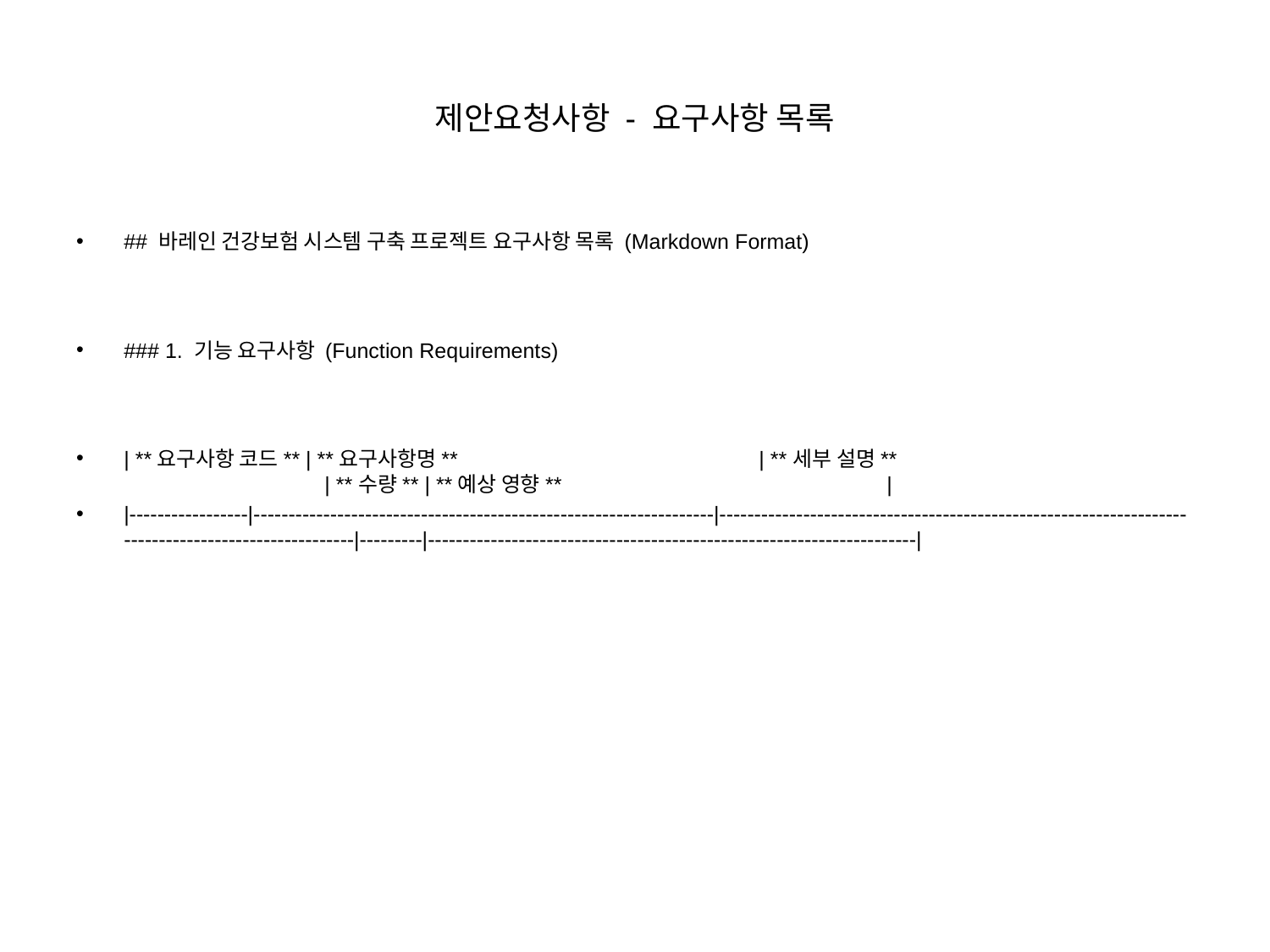

# 제안요청사항 - 요구사항 목록
## 바레인 건강보험 시스템 구축 프로젝트 요구사항 목록 (Markdown Format)

### 1. 기능 요구사항 (Function Requirements)

| **요구사항 코드** | **요구사항명**                                                   | **세부 설명**                                                                                     | **수량** | **예상 영향**                                                       |
|-----------------|------------------------------------------------------------------|----------------------------------------------------------------------------------------------------|---------|----------------------------------------------------------------------|